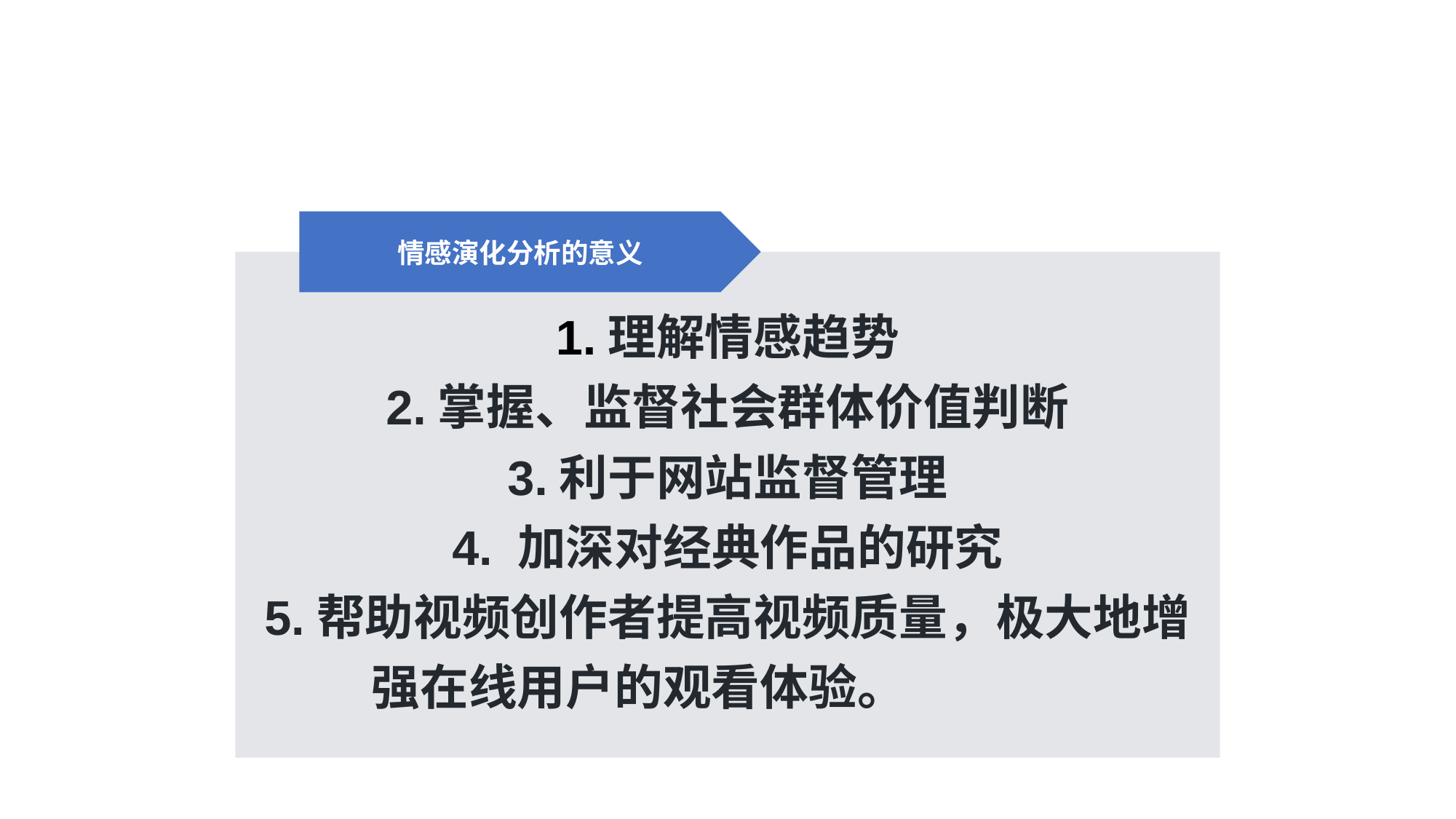

情感演化分析的意义
1.理解情感趋势
2.掌握、监督社会群体价值判断
3.利于网站监督管理
4. 加深对经典作品的研究
5.帮助视频创作者提高视频质量，极大地增强在线用户的观看体验。